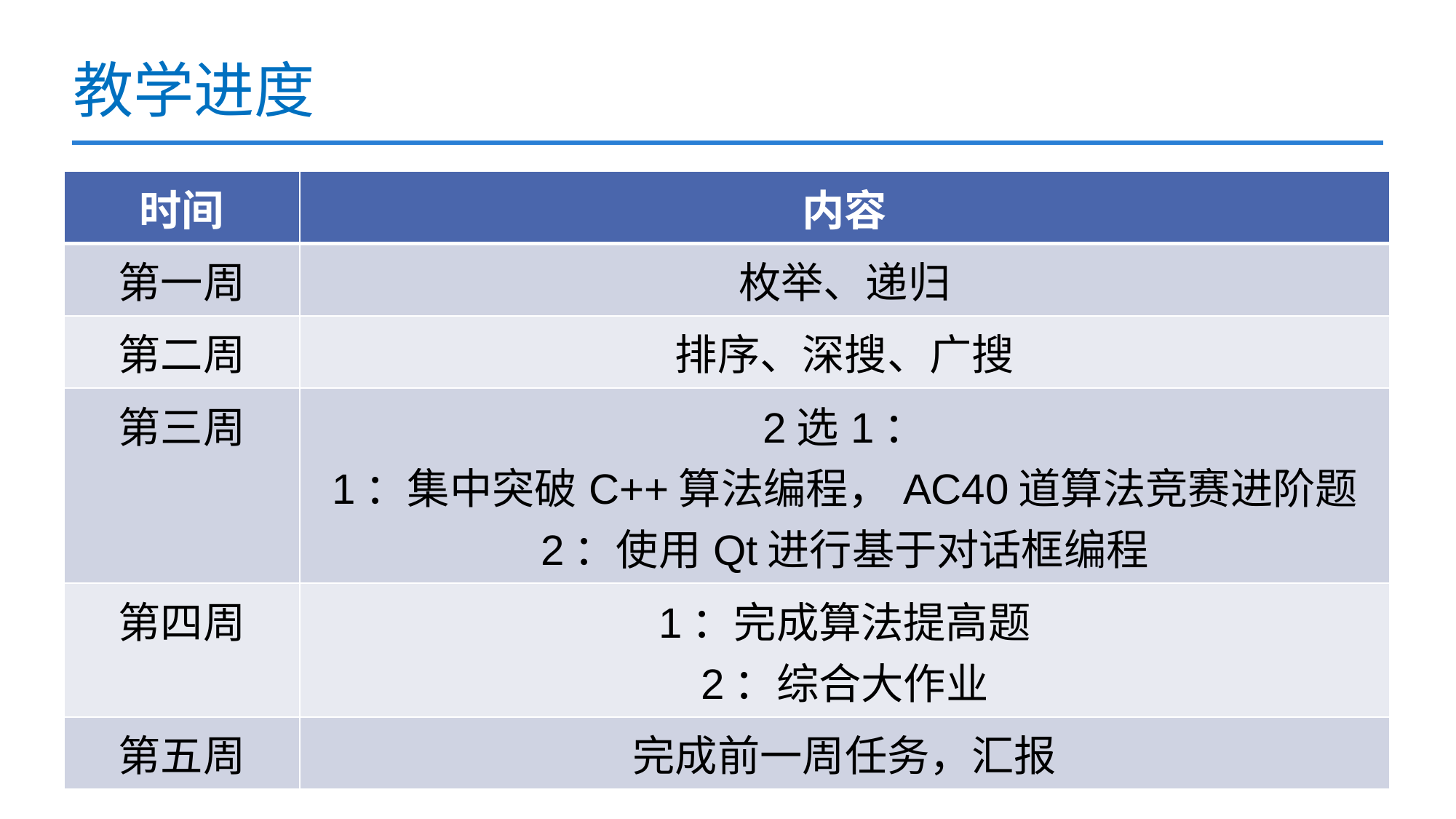

# 教学进度
| 时间 | 内容 |
| --- | --- |
| 第一周 | 枚举、递归 |
| 第二周 | 排序、深搜、广搜 |
| 第三周 | 2选1： 1：集中突破C++算法编程，AC40道算法竞赛进阶题 2：使用Qt进行基于对话框编程 |
| 第四周 | 1：完成算法提高题 2：综合大作业 |
| 第五周 | 完成前一周任务，汇报 |